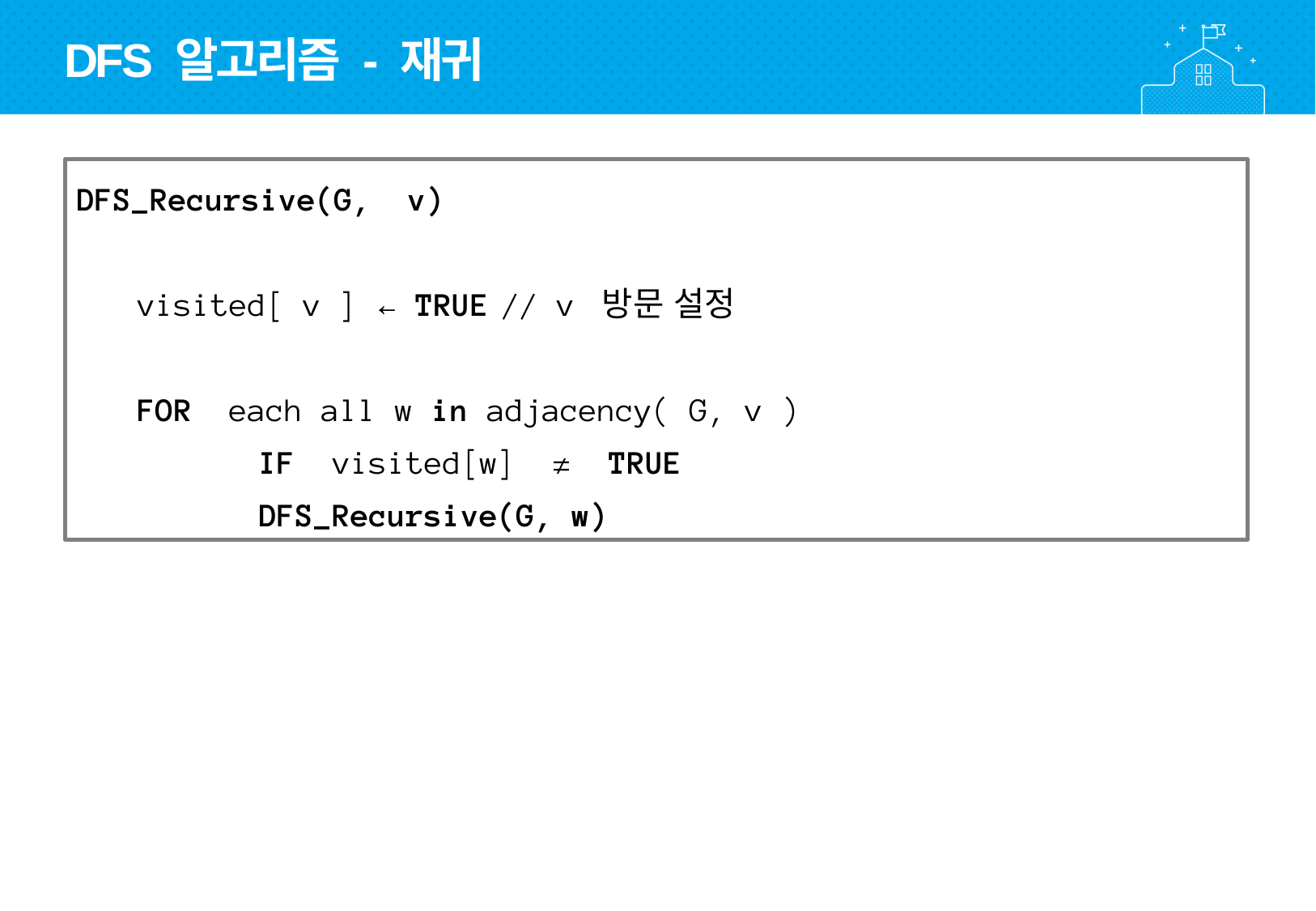

DFS 알고리즘 - 재귀
DFS_Recursive(G,  v)

visited[ v ] ← TRUE	// v 방문 설정

FOR  each all w in adjacency( G, v )
	IF  visited[w]  ≠  TRUE
DFS_Recursive(G, w)